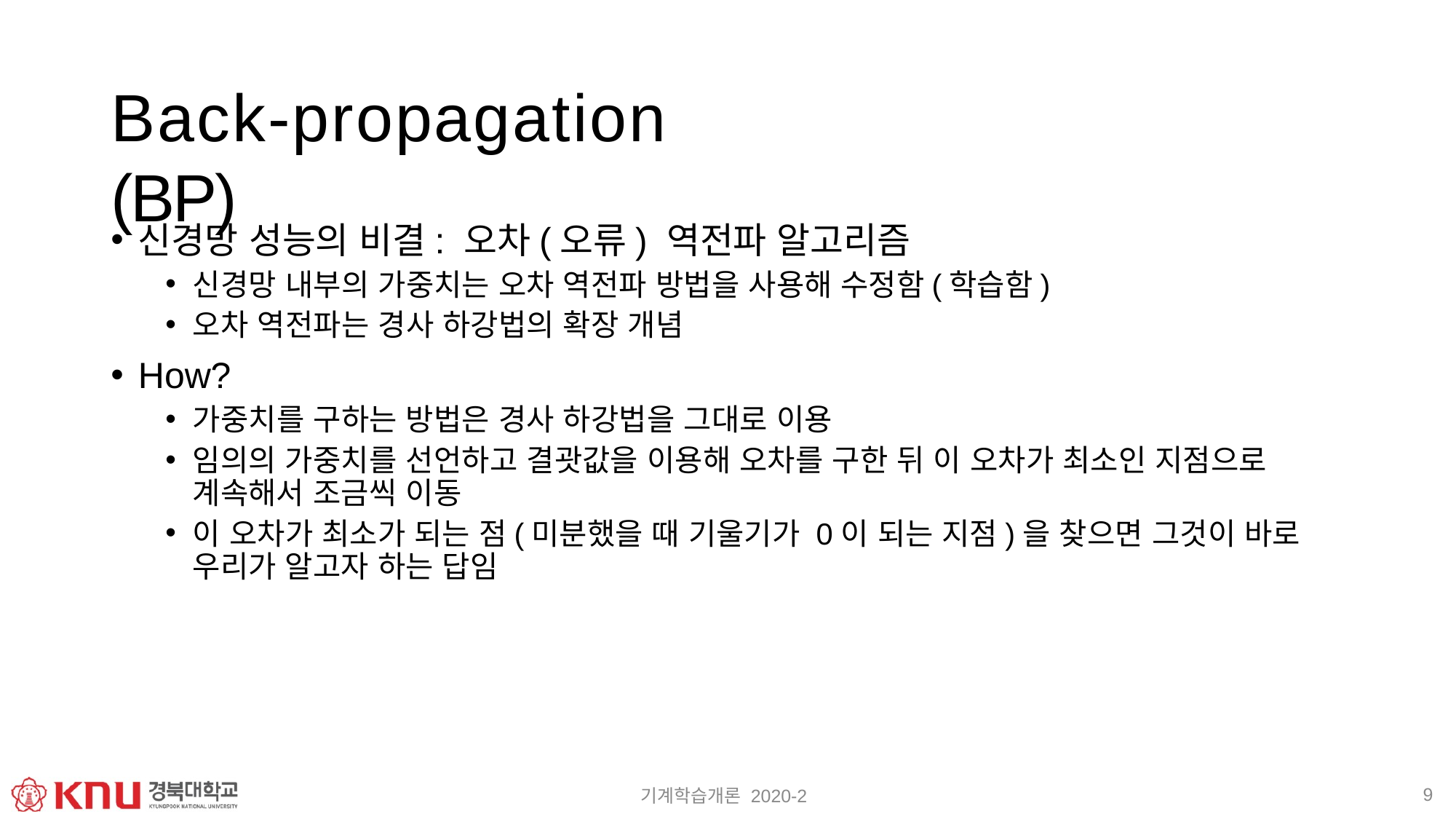

# Back-propagation (BP)
신경망 성능의 비결: 오차(오류) 역전파 알고리즘
신경망 내부의 가중치는 오차 역전파 방법을 사용해 수정함(학습함)
오차 역전파는 경사 하강법의 확장 개념
How?
가중치를 구하는 방법은 경사 하강법을 그대로 이용
임의의 가중치를 선언하고 결괏값을 이용해 오차를 구한 뒤 이 오차가 최소인 지점으로  계속해서 조금씩 이동
이 오차가 최소가 되는 점(미분했을 때 기울기가 0이 되는 지점)을 찾으면 그것이 바로  우리가 알고자 하는 답임
9
기계학습개론 2020-2